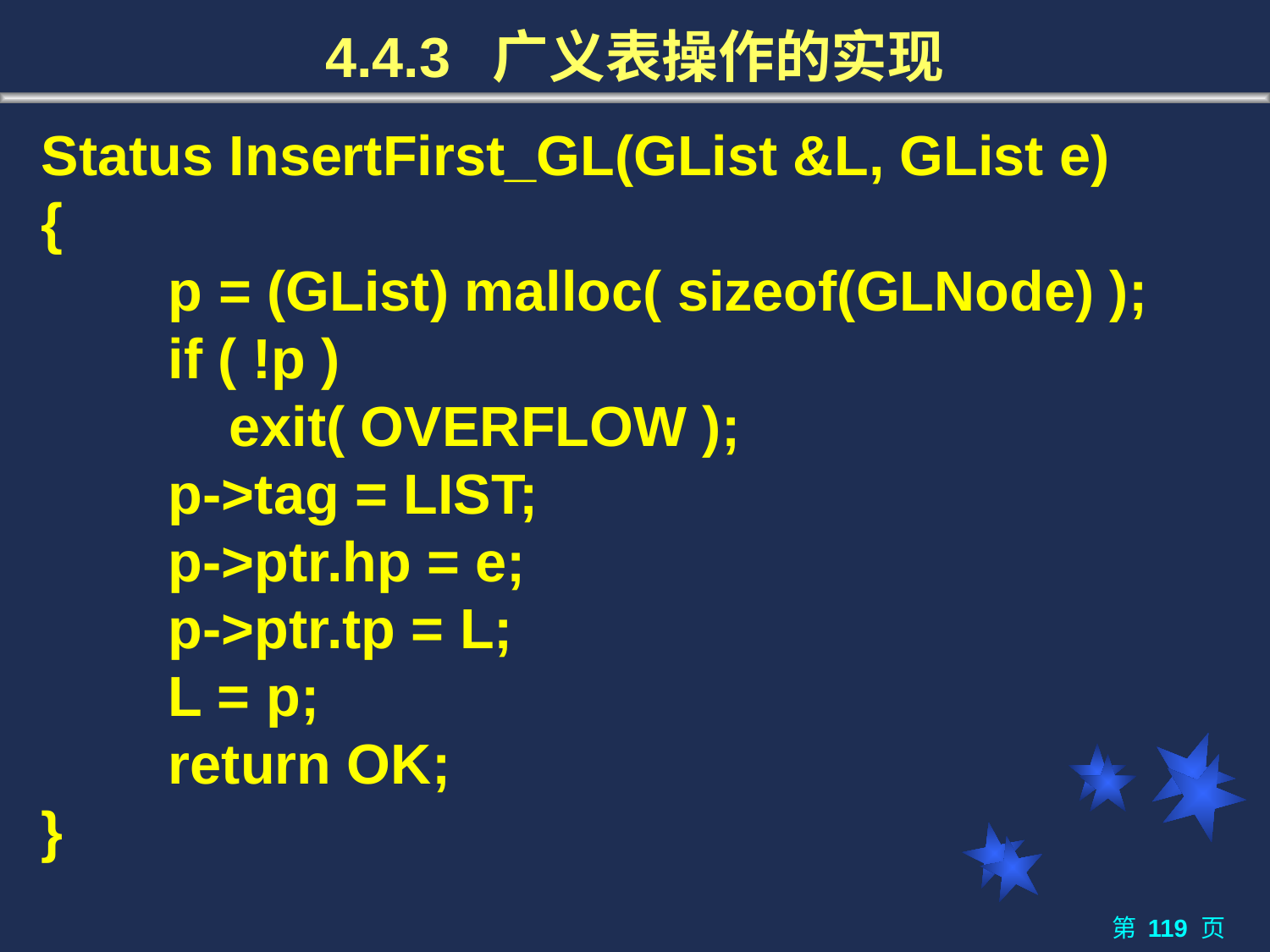

4.4.3  广义表操作的实现
Status InsertFirst_GL(GList &L, GList e)
{
	p = (GList) malloc( sizeof(GLNode) );
	if ( !p )
            exit( OVERFLOW );
	p->tag = LIST;
	p->ptr.hp = e;
	p->ptr.tp = L;
	L = p;
	return OK;
}
第 119 页